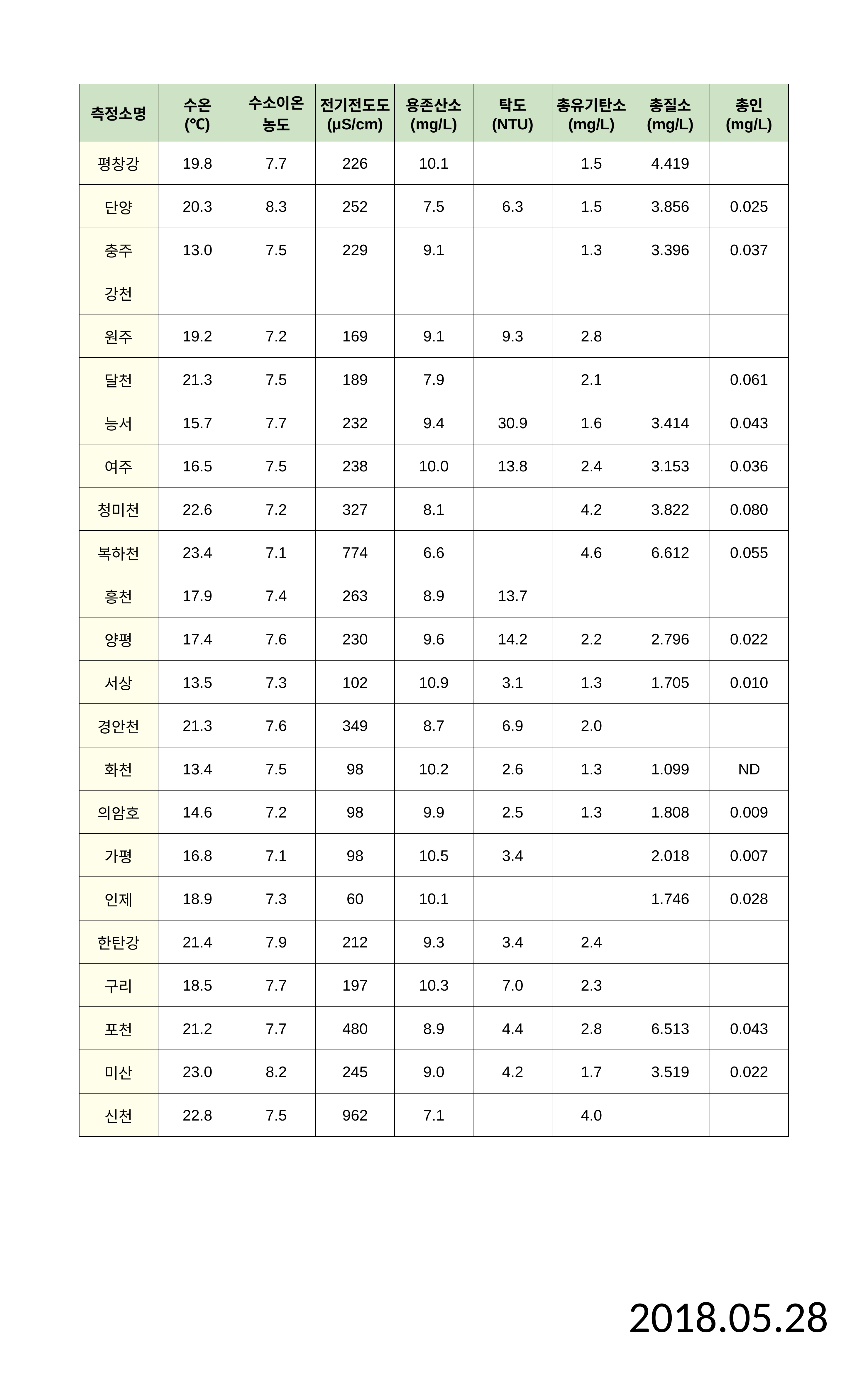

| 측정소명 | 수온 (℃) | 수소이온 농도 | 전기전도도 (μS/cm) | 용존산소 (mg/L) | 탁도 (NTU) | 총유기탄소 (mg/L) | 총질소 (mg/L) | 총인 (mg/L) |
| --- | --- | --- | --- | --- | --- | --- | --- | --- |
| 평창강 | 19.8 | 7.7 | 226 | 10.1 |  | 1.5 | 4.419 |  |
| 단양 | 20.3 | 8.3 | 252 | 7.5 | 6.3 | 1.5 | 3.856 | 0.025 |
| 충주 | 13.0 | 7.5 | 229 | 9.1 |  | 1.3 | 3.396 | 0.037 |
| 강천 |  |  |  |  |  |  |  |  |
| 원주 | 19.2 | 7.2 | 169 | 9.1 | 9.3 | 2.8 |  |  |
| 달천 | 21.3 | 7.5 | 189 | 7.9 |  | 2.1 |  | 0.061 |
| 능서 | 15.7 | 7.7 | 232 | 9.4 | 30.9 | 1.6 | 3.414 | 0.043 |
| 여주 | 16.5 | 7.5 | 238 | 10.0 | 13.8 | 2.4 | 3.153 | 0.036 |
| 청미천 | 22.6 | 7.2 | 327 | 8.1 |  | 4.2 | 3.822 | 0.080 |
| 복하천 | 23.4 | 7.1 | 774 | 6.6 |  | 4.6 | 6.612 | 0.055 |
| 흥천 | 17.9 | 7.4 | 263 | 8.9 | 13.7 |  |  |  |
| 양평 | 17.4 | 7.6 | 230 | 9.6 | 14.2 | 2.2 | 2.796 | 0.022 |
| 서상 | 13.5 | 7.3 | 102 | 10.9 | 3.1 | 1.3 | 1.705 | 0.010 |
| 경안천 | 21.3 | 7.6 | 349 | 8.7 | 6.9 | 2.0 |  |  |
| 화천 | 13.4 | 7.5 | 98 | 10.2 | 2.6 | 1.3 | 1.099 | ND |
| 의암호 | 14.6 | 7.2 | 98 | 9.9 | 2.5 | 1.3 | 1.808 | 0.009 |
| 가평 | 16.8 | 7.1 | 98 | 10.5 | 3.4 |  | 2.018 | 0.007 |
| 인제 | 18.9 | 7.3 | 60 | 10.1 |  |  | 1.746 | 0.028 |
| 한탄강 | 21.4 | 7.9 | 212 | 9.3 | 3.4 | 2.4 |  |  |
| 구리 | 18.5 | 7.7 | 197 | 10.3 | 7.0 | 2.3 |  |  |
| 포천 | 21.2 | 7.7 | 480 | 8.9 | 4.4 | 2.8 | 6.513 | 0.043 |
| 미산 | 23.0 | 8.2 | 245 | 9.0 | 4.2 | 1.7 | 3.519 | 0.022 |
| 신천 | 22.8 | 7.5 | 962 | 7.1 |  | 4.0 |  |  |
2018.05.28